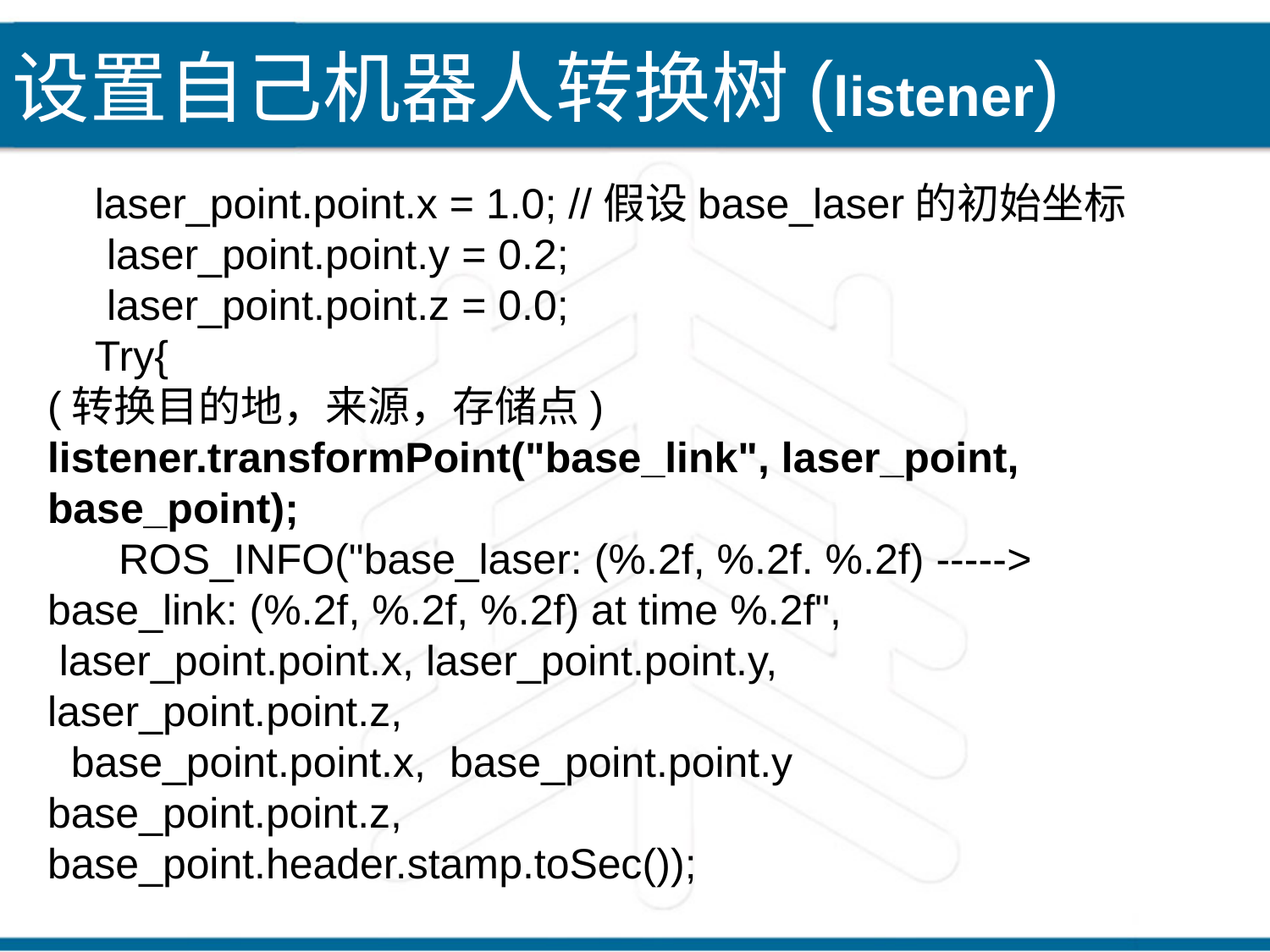

设置自己机器人转换树(listener)
    laser_point.point.x = 1.0; //假设base_laser的初始坐标
     laser_point.point.y = 0.2;
     laser_point.point.z = 0.0;
    Try{
(转换目的地，来源，存储点)
listener.transformPoint("base_link", laser_point, base_point);
      ROS_INFO("base_laser: (%.2f, %.2f. %.2f) -----> base_link: (%.2f, %.2f, %.2f) at time %.2f",
 laser_point.point.x, laser_point.point.y,   laser_point.point.z,
  base_point.point.x,  base_point.point.y base_point.point.z,
base_point.header.stamp.toSec());